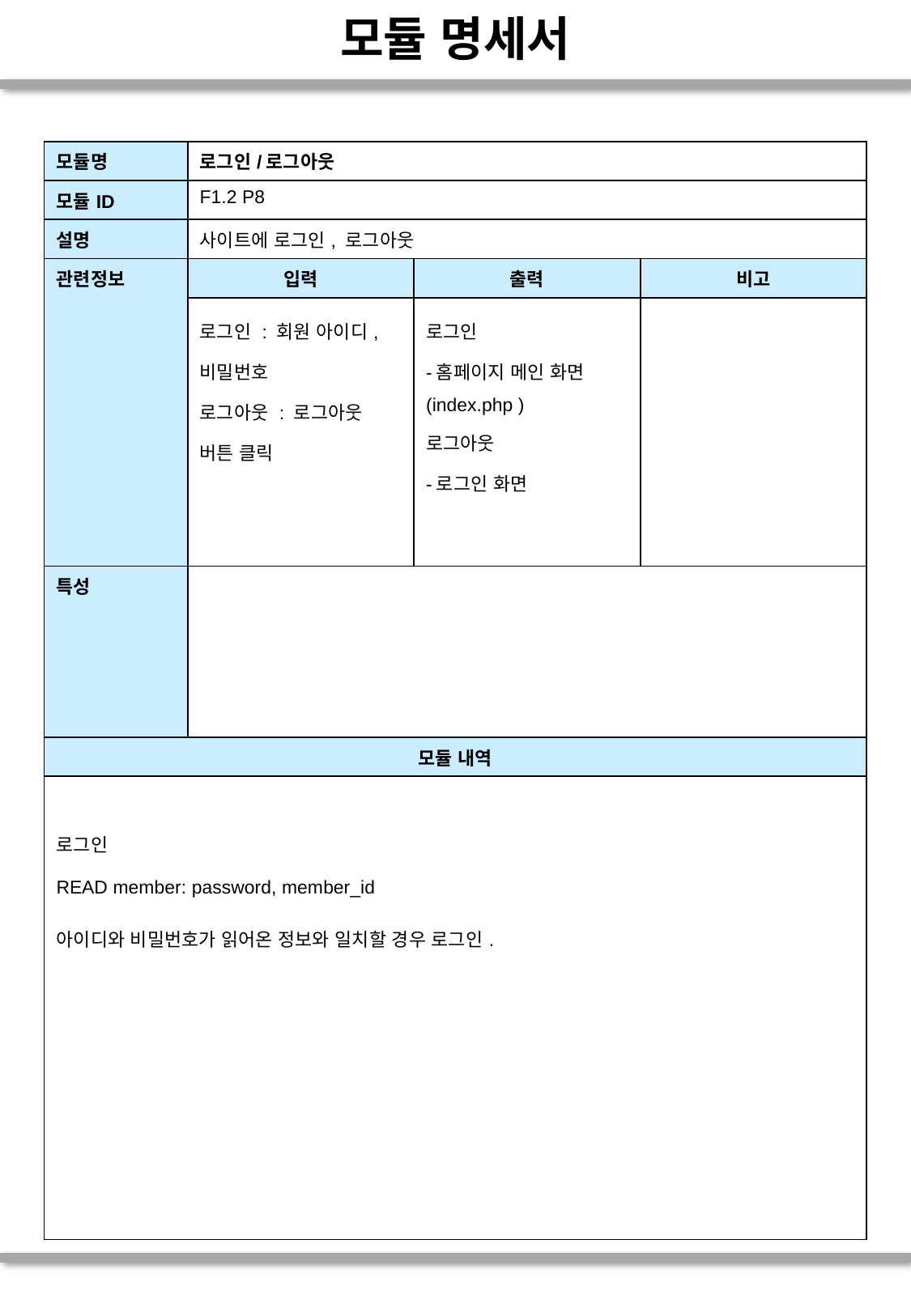

# 모듈 명세서
| 모듈명 | 로그인/로그아웃 |  |  |
| --- | --- | --- | --- |
| 모듈ID | F1.2 P8 |  |  |
| 설명 | 사이트에 로그인, 로그아웃 |  |  |
| 관련정보 | 입력 | 출력 | 비고 |
|  | 로그인 : 회원 아이디, 비밀번호 로그아웃 : 로그아웃 버튼 클릭 | 로그인 -홈페이지 메인 화면 (index.php ) 로그아웃 -로그인 화면 |  |
| 특성 |  |  |  |
| 모듈 내역 |  |  |  |
| 로그인 READ member: password, member\_id 아이디와 비밀번호가 읽어온 정보와 일치할 경우 로그인. |  |  |  |